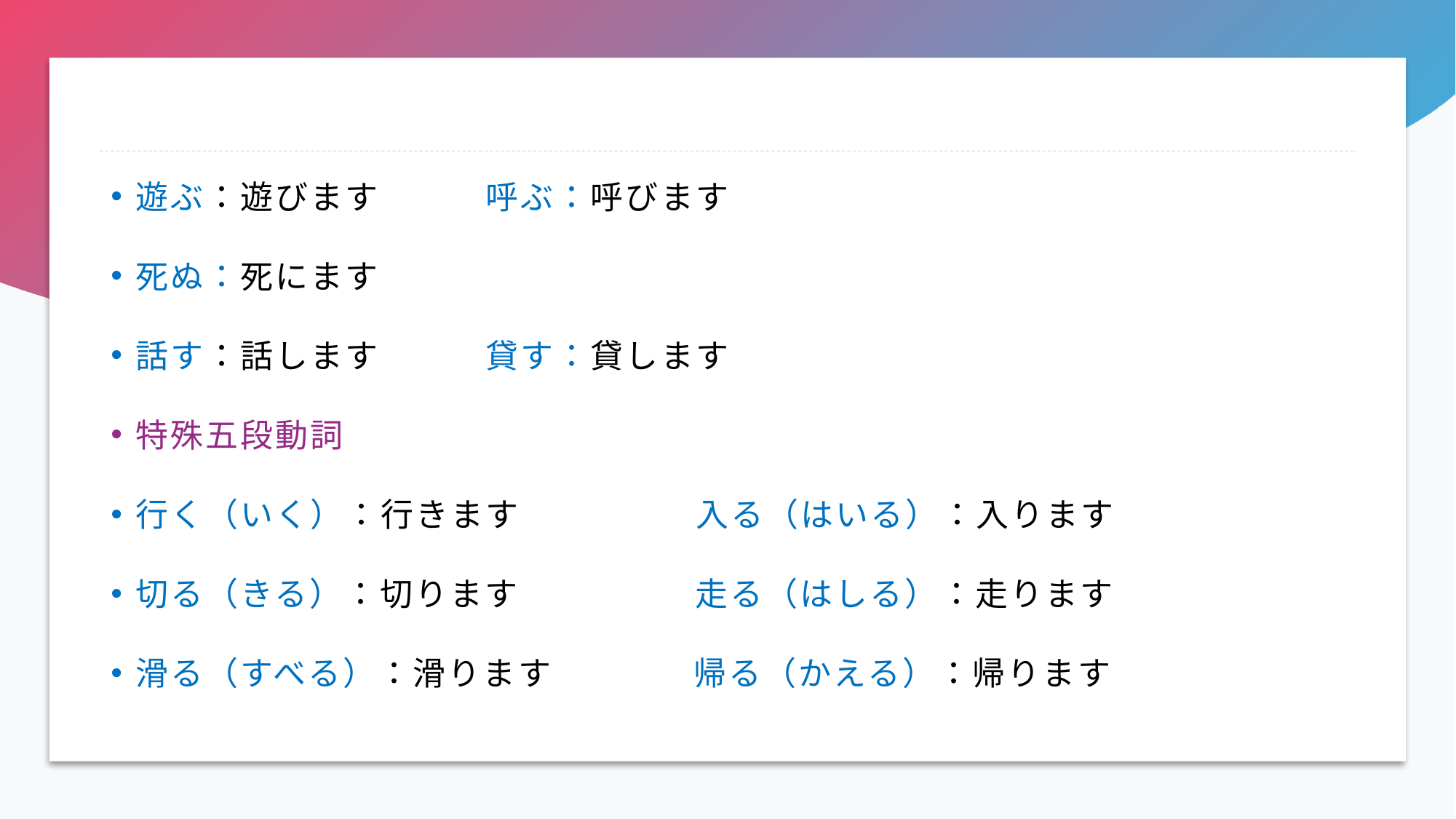

遊ぶ：遊びます　　　呼ぶ：呼びます
死ぬ：死にます
話す：話します　　　貸す：貸します
特殊五段動詞
行く（いく）：行きます　　　　　入る（はいる）：入ります
切る（きる）：切ります　　　　　走る（はしる）：走ります
滑る（すべる）：滑ります　　　　帰る（かえる）：帰ります